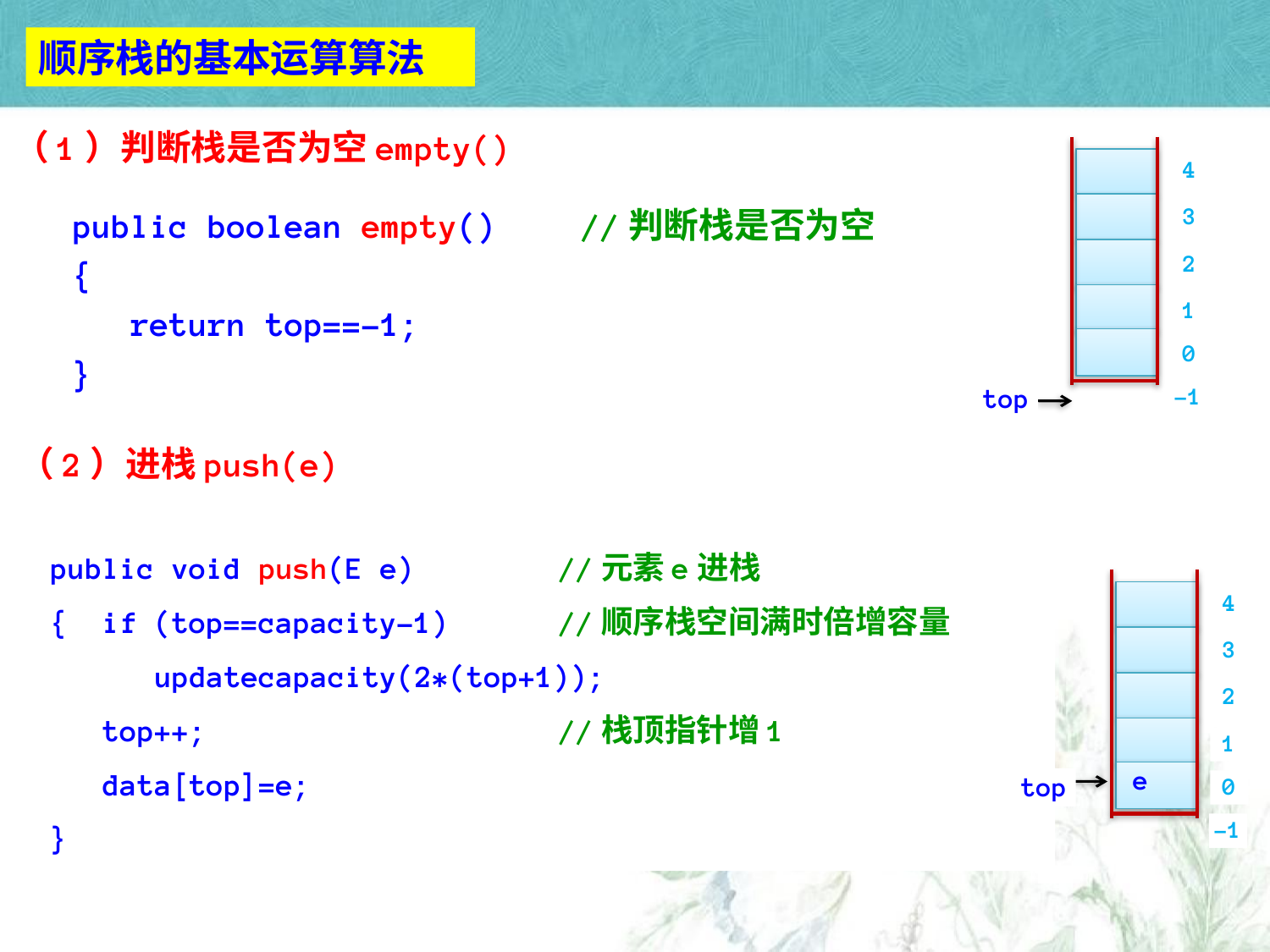

顺序栈的基本运算算法
（1）判断栈是否为空empty()

4

3

2

1

0
top
-1

public boolean empty()	//判断栈是否为空
{
   return top==-1;
}
（2）进栈push(e)
public void push(E e)		//元素e进栈
{  if (top==capacity-1)	//顺序栈空间满时倍增容量
      updatecapacity(2*(top+1));
   top++;			//栈顶指针增1
   data[top]=e;
}

4

3

2

1
e
top
0

-1